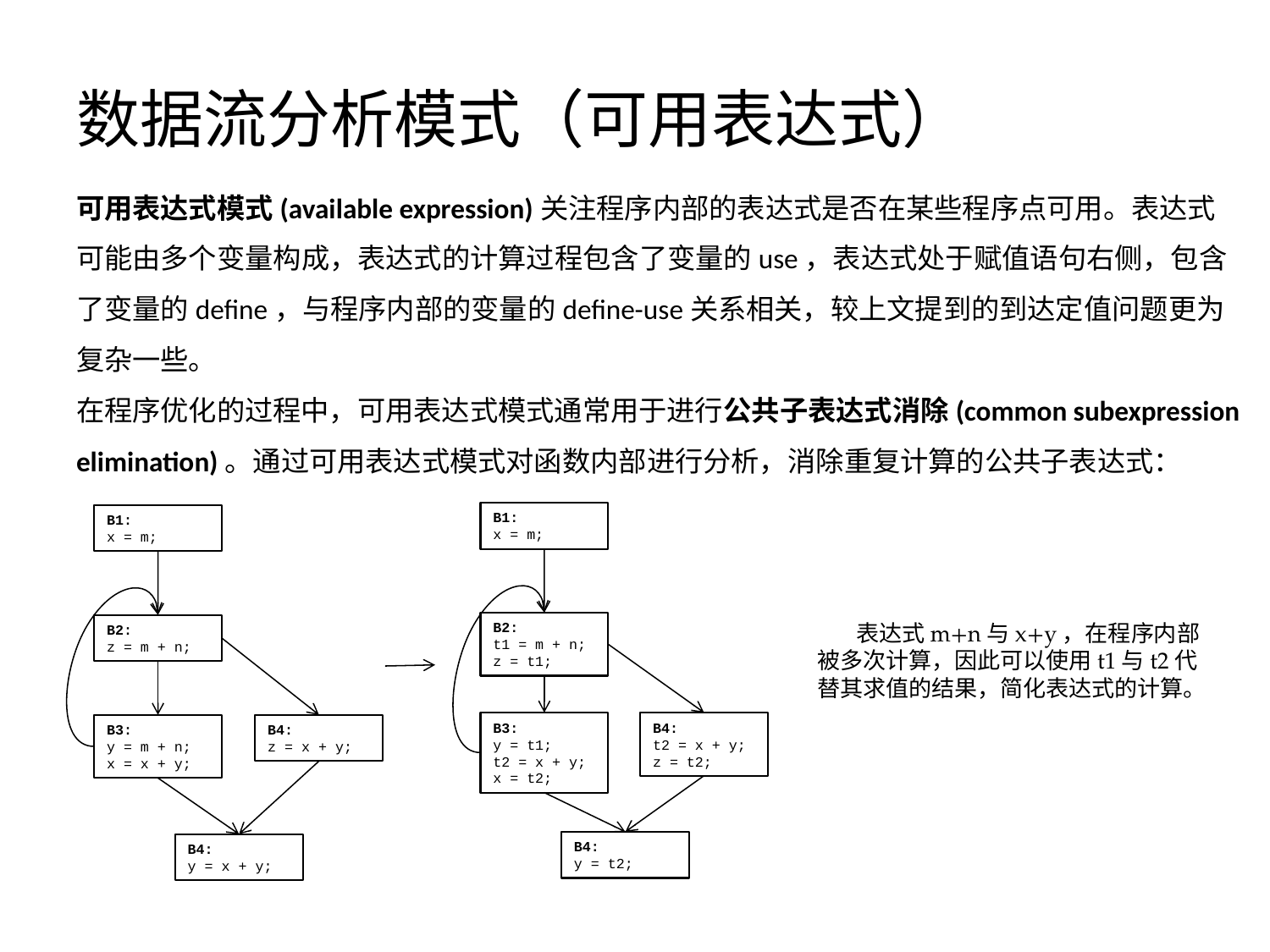

# 数据流分析模式（可用表达式）
可用表达式模式(available expression)关注程序内部的表达式是否在某些程序点可用。表达式可能由多个变量构成，表达式的计算过程包含了变量的use，表达式处于赋值语句右侧，包含了变量的define，与程序内部的变量的define-use关系相关，较上文提到的到达定值问题更为复杂一些。
在程序优化的过程中，可用表达式模式通常用于进行公共子表达式消除(common subexpression elimination)。通过可用表达式模式对函数内部进行分析，消除重复计算的公共子表达式：

B1:
x = m;
B1:
x = m;
B2:
t1 = m + n;
z = t1;
表达式m+n与x+y，在程序内部被多次计算，因此可以使用t1与t2代替其求值的结果，简化表达式的计算。
B2:
z = m + n;
B3:
y = t1;
t2 = x + y;
x = t2;
B4:
t2 = x + y;
z = t2;
B3:
y = m + n;
x = x + y;
B4:
z = x + y;
B4:
y = t2;
B4:
y = x + y;